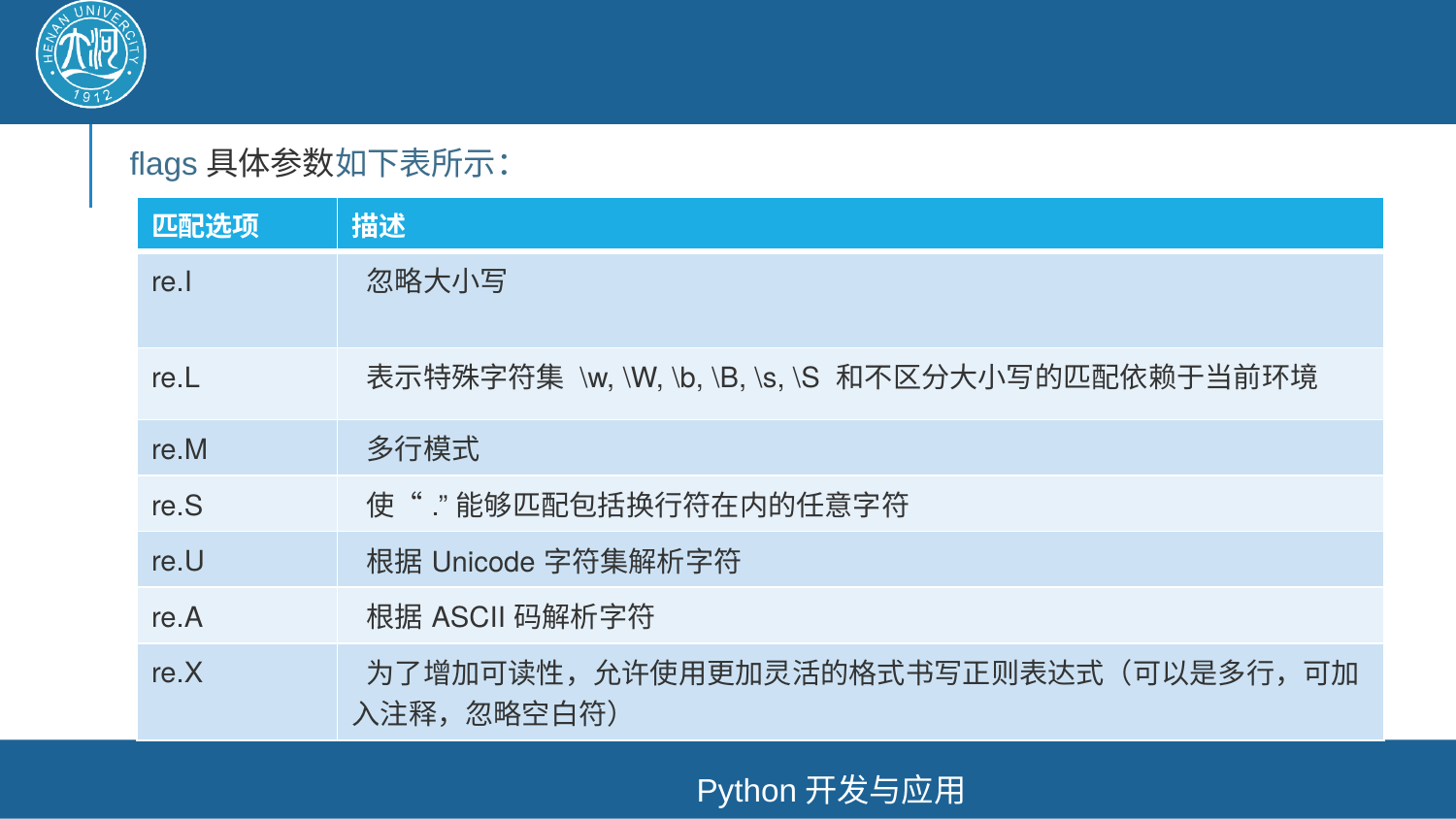

#
flags具体参数如下表所示：

| 匹配选项 | 描述 |
| --- | --- |
| re.I | 忽略大小写 |
| re.L | 表示特殊字符集 \w, \W, \b, \B, \s, \S 和不区分大小写的匹配依赖于当前环境 |
| re.M | 多行模式 |
| re.S | 使“.”能够匹配包括换行符在内的任意字符 |
| re.U | 根据Unicode字符集解析字符 |
| re.A | 根据ASCII码解析字符 |
| re.X | 为了增加可读性，允许使用更加灵活的格式书写正则表达式（可以是多行，可加入注释，忽略空白符） |

Python开发与应用
48